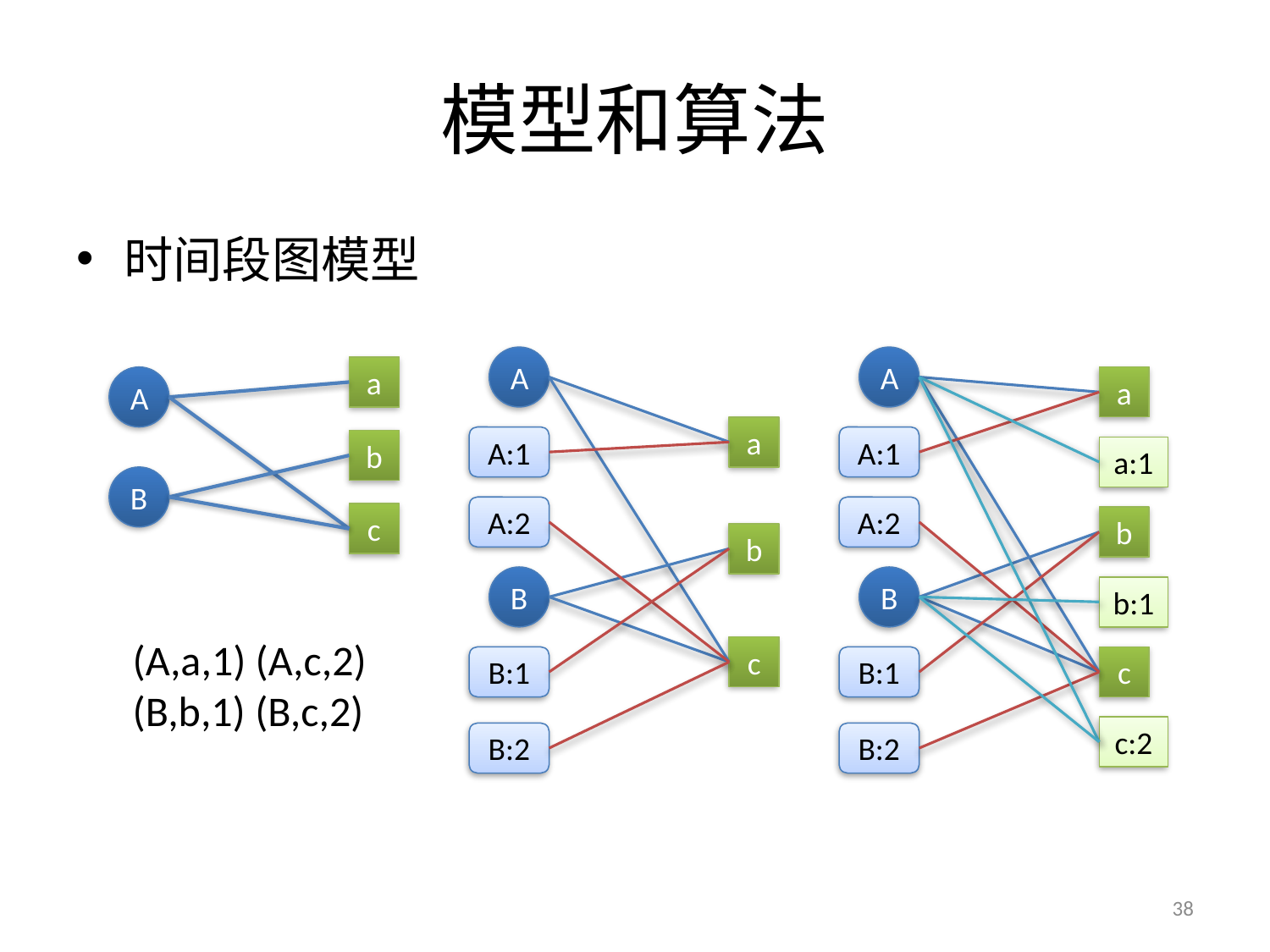

# 模型和算法
时间段图模型
A
a
A:1
A:2
b
B
c
B:1
B:2
A
a
A:1
a:1
A:2
b
B
b:1
B:1
c
c:2
B:2
a
A
b
B
c
(A,a,1) (A,c,2)
(B,b,1) (B,c,2)
38